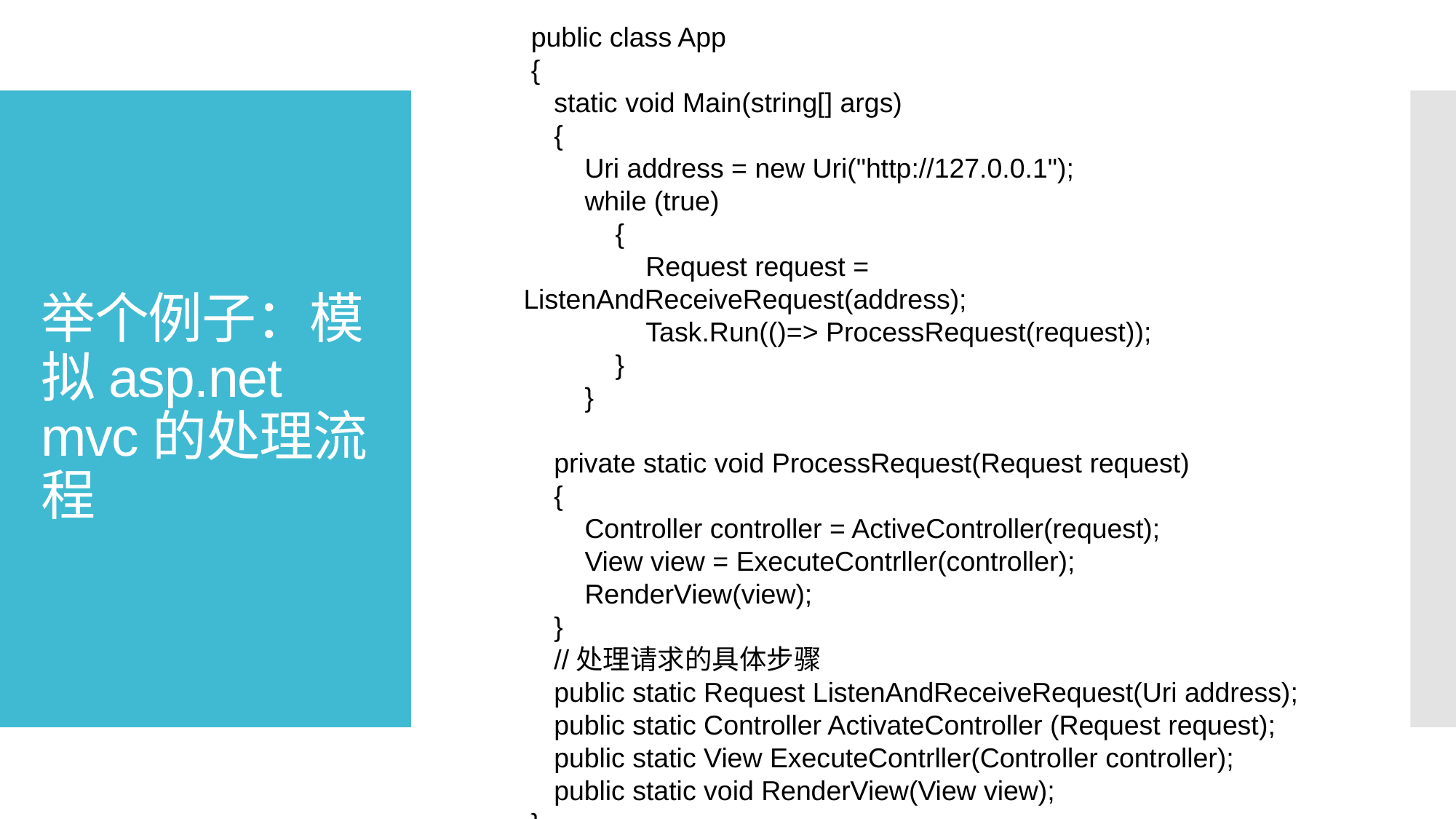

public class App
 {
    static void Main(string[] args)
    {
        Uri address = new Uri("http://127.0.0.1");
        while (true)
            {
                Request request = ListenAndReceiveRequest(address);
                Task.Run(()=> ProcessRequest(request));
            }
        }

    private static void ProcessRequest(Request request)
    {
        Controller controller = ActiveController(request);
        View view = ExecuteContrller(controller);
        RenderView(view);
    }
    //处理请求的具体步骤
    public static Request ListenAndReceiveRequest(Uri address);
    public static Controller ActivateController (Request request);
    public static View ExecuteContrller(Controller controller);
    public static void RenderView(View view);
 }
# 举个例子：模拟asp.net mvc的处理流程